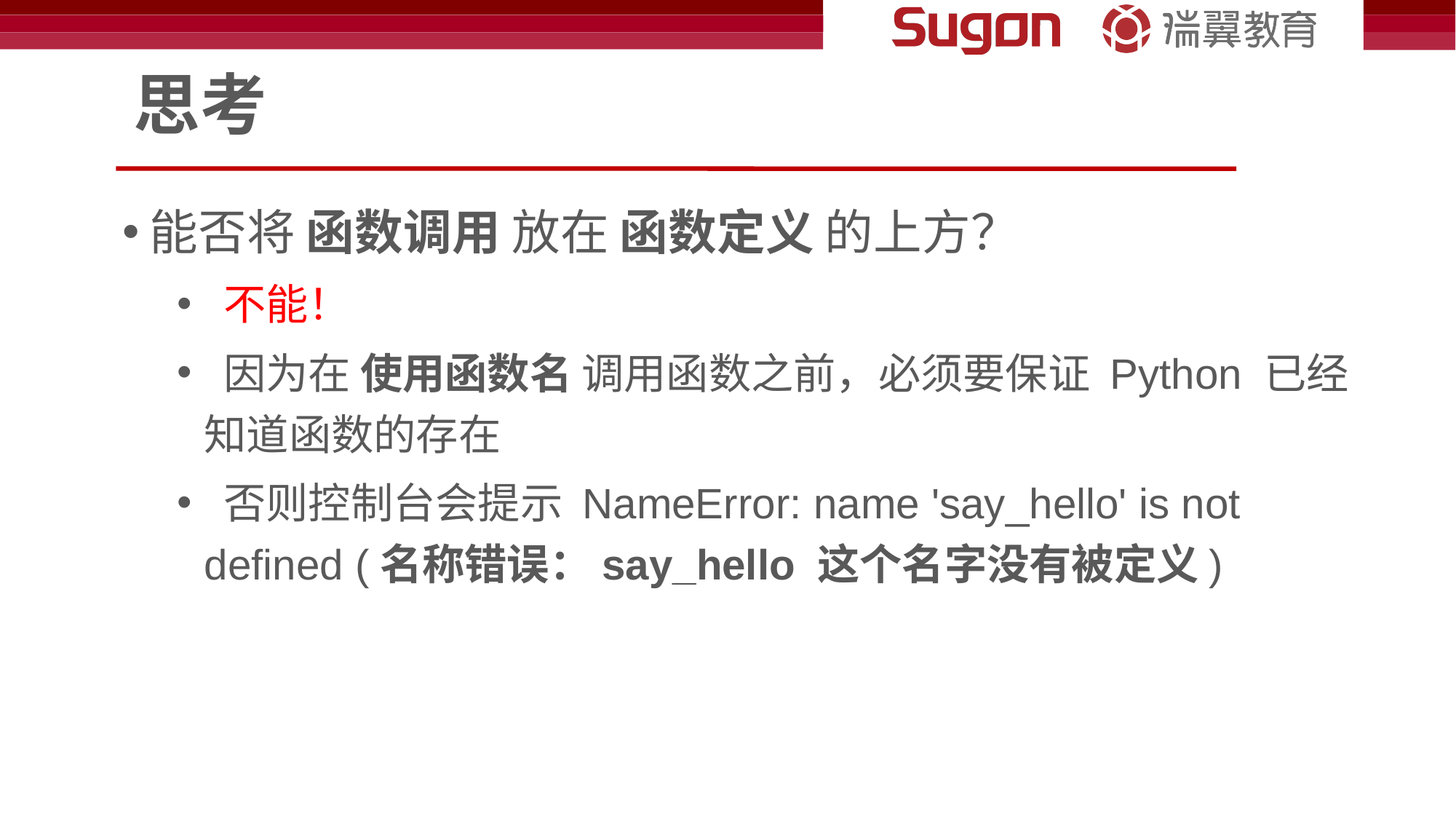

# 思考
能否将 函数调用 放在 函数定义 的上方？
 不能！
 因为在 使用函数名 调用函数之前，必须要保证 Python 已经知道函数的存在
 否则控制台会提示 NameError: name 'say_hello' is not defined (名称错误：say_hello 这个名字没有被定义)